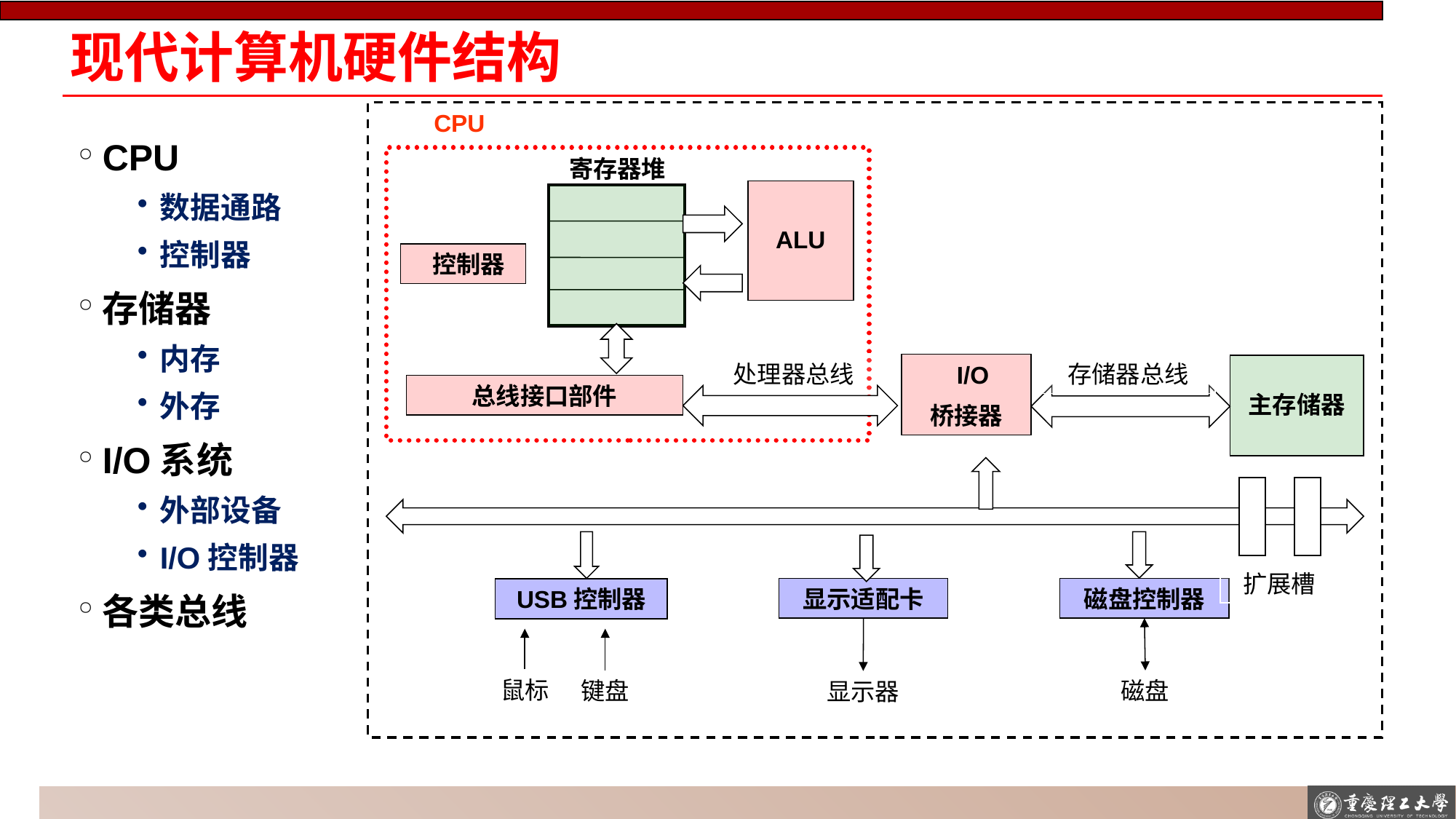

# 现代计算机硬件结构

CPU

寄存器堆

ALU

 控制器

处理器总线
存储器总线
  I/O
桥接器
主存储器
总线接口部件

扩展槽
显示适配卡
磁盘控制器
USB控制器
鼠标
键盘
磁盘
显示器
CPU
数据通路
控制器
存储器
内存
外存
I/O系统
外部设备
I/O控制器
各类总线